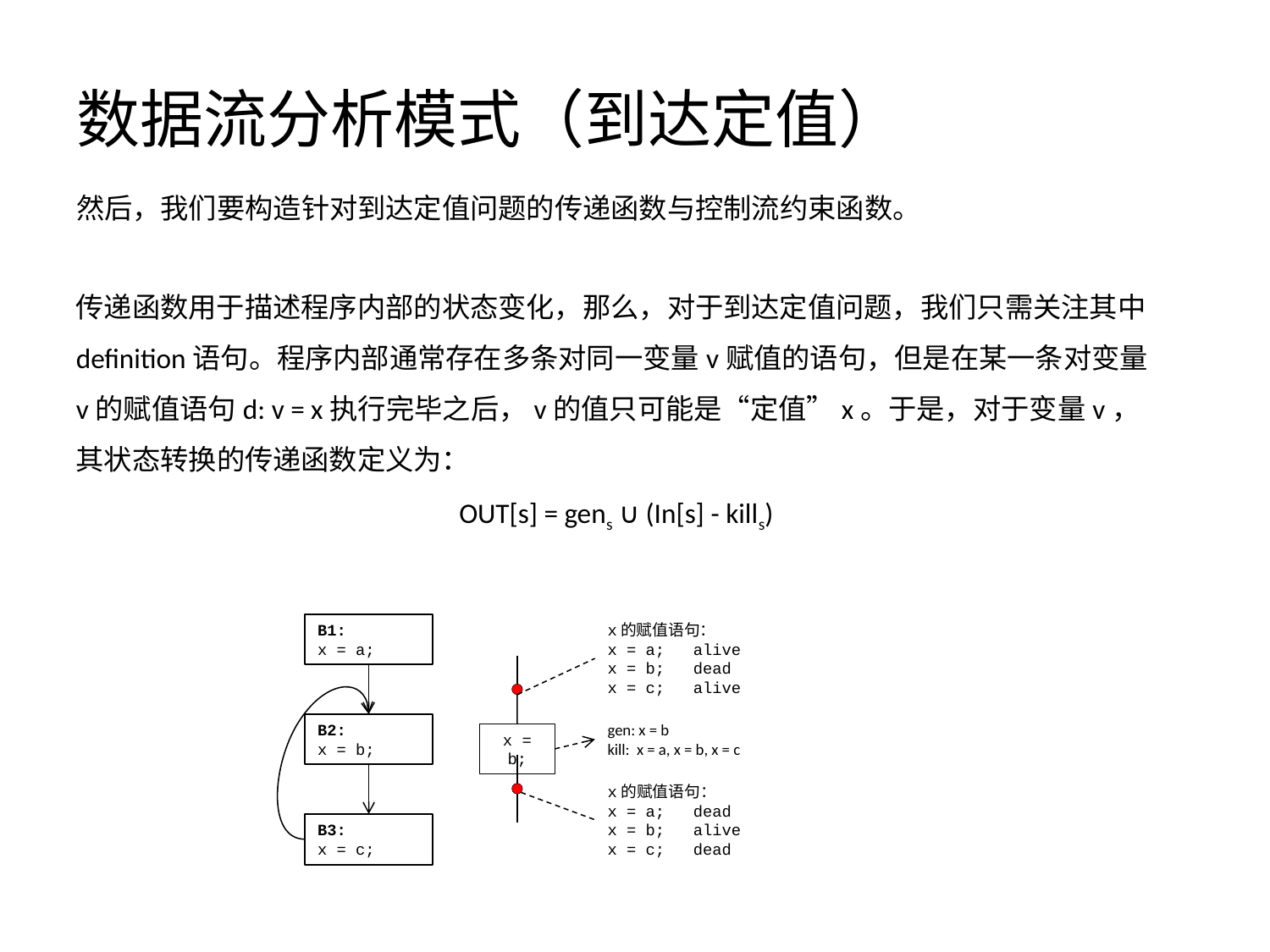

# 数据流分析模式（到达定值）
然后，我们要构造针对到达定值问题的传递函数与控制流约束函数。

传递函数用于描述程序内部的状态变化，那么，对于到达定值问题，我们只需关注其中definition语句。程序内部通常存在多条对同一变量v赋值的语句，但是在某一条对变量v的赋值语句d: v = x执行完毕之后，v的值只可能是“定值”x。于是，对于变量v，其状态转换的传递函数定义为：
OUT[s] = gens ∪ (In[s] - kills)
B1:
x = a;
x的赋值语句：
x = a;   alive
x = b;   dead
x = c;   alive

B2:
x = b;
gen: x = b
kill:  x = a, x = b, x = c
x = b;
x的赋值语句：
x = a;   dead
x = b;   alive
x = c;   dead

B3:
x = c;